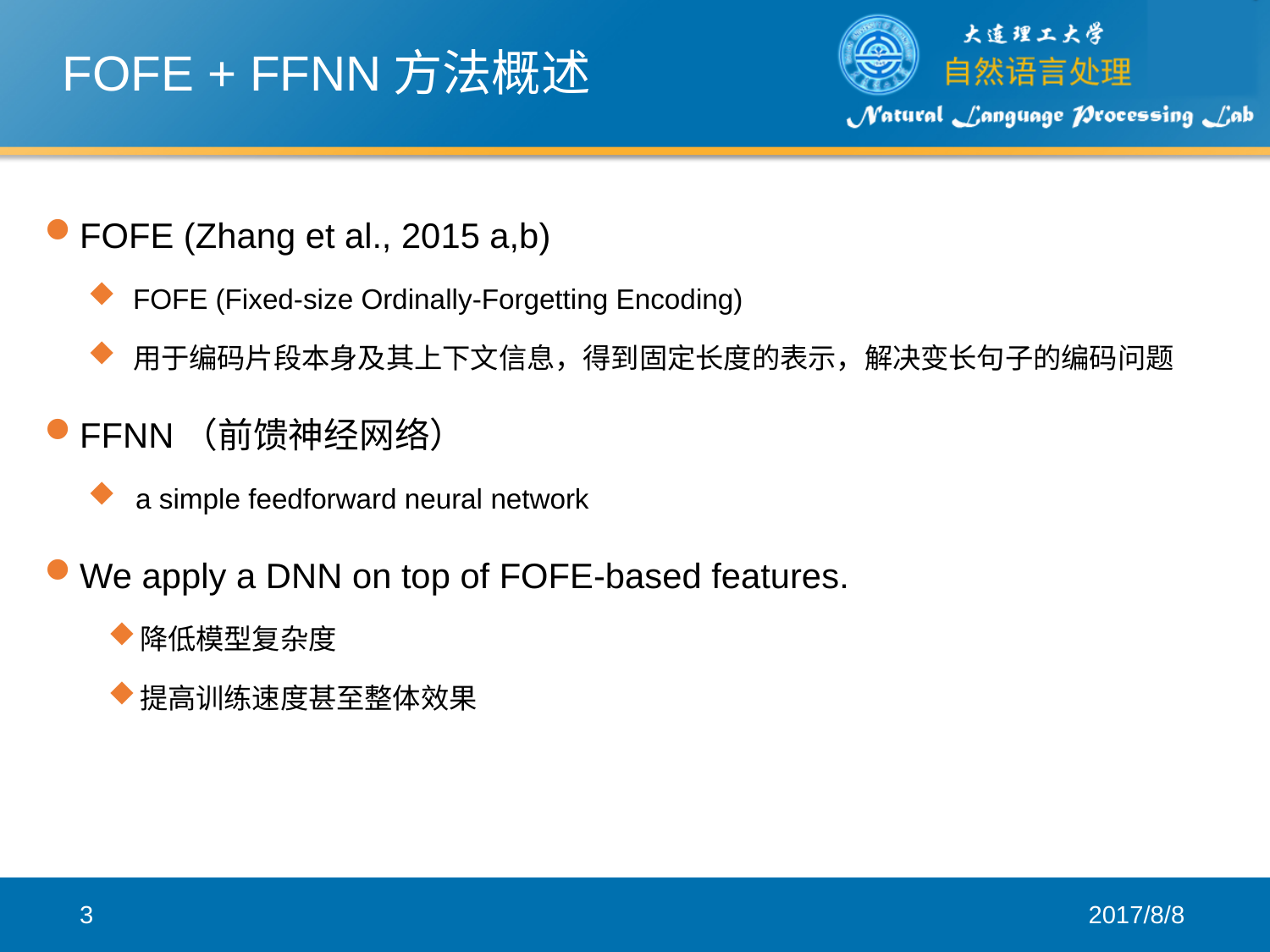

# FOFE + FFNN方法概述
FOFE (Zhang et al., 2015 a,b)
FOFE (Fixed-size Ordinally-Forgetting Encoding)
用于编码片段本身及其上下文信息，得到固定长度的表示，解决变长句子的编码问题
FFNN（前馈神经网络）
a simple feedforward neural network
We apply a DNN on top of FOFE-based features.
降低模型复杂度
提高训练速度甚至整体效果
3
2017/8/8